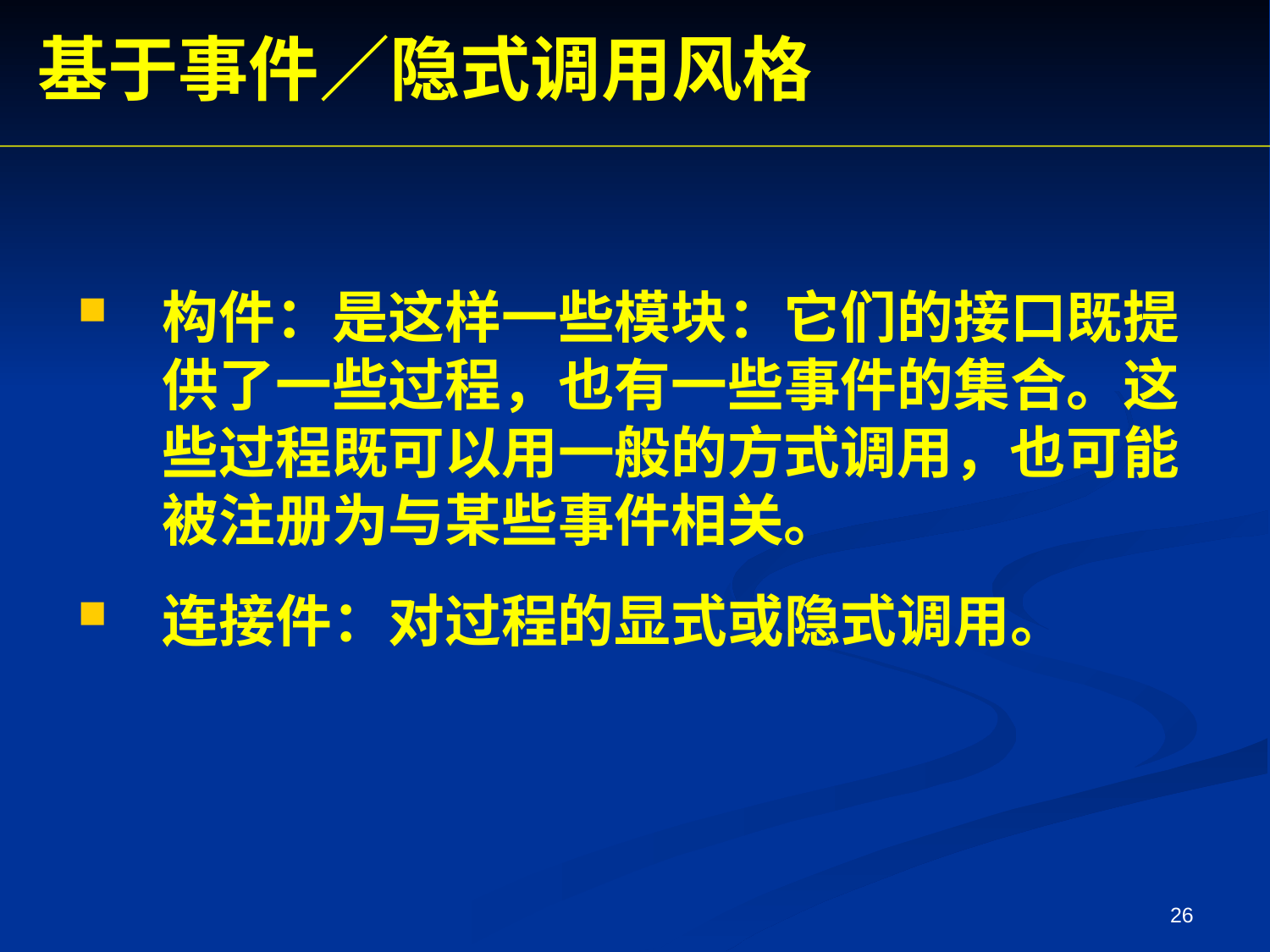

基于事件／隐式调用风格

构件：是这样一些模块：它们的接口既提供了一些过程，也有一些事件的集合。这些过程既可以用一般的方式调用，也可能被注册为与某些事件相关。
连接件：对过程的显式或隐式调用。
26